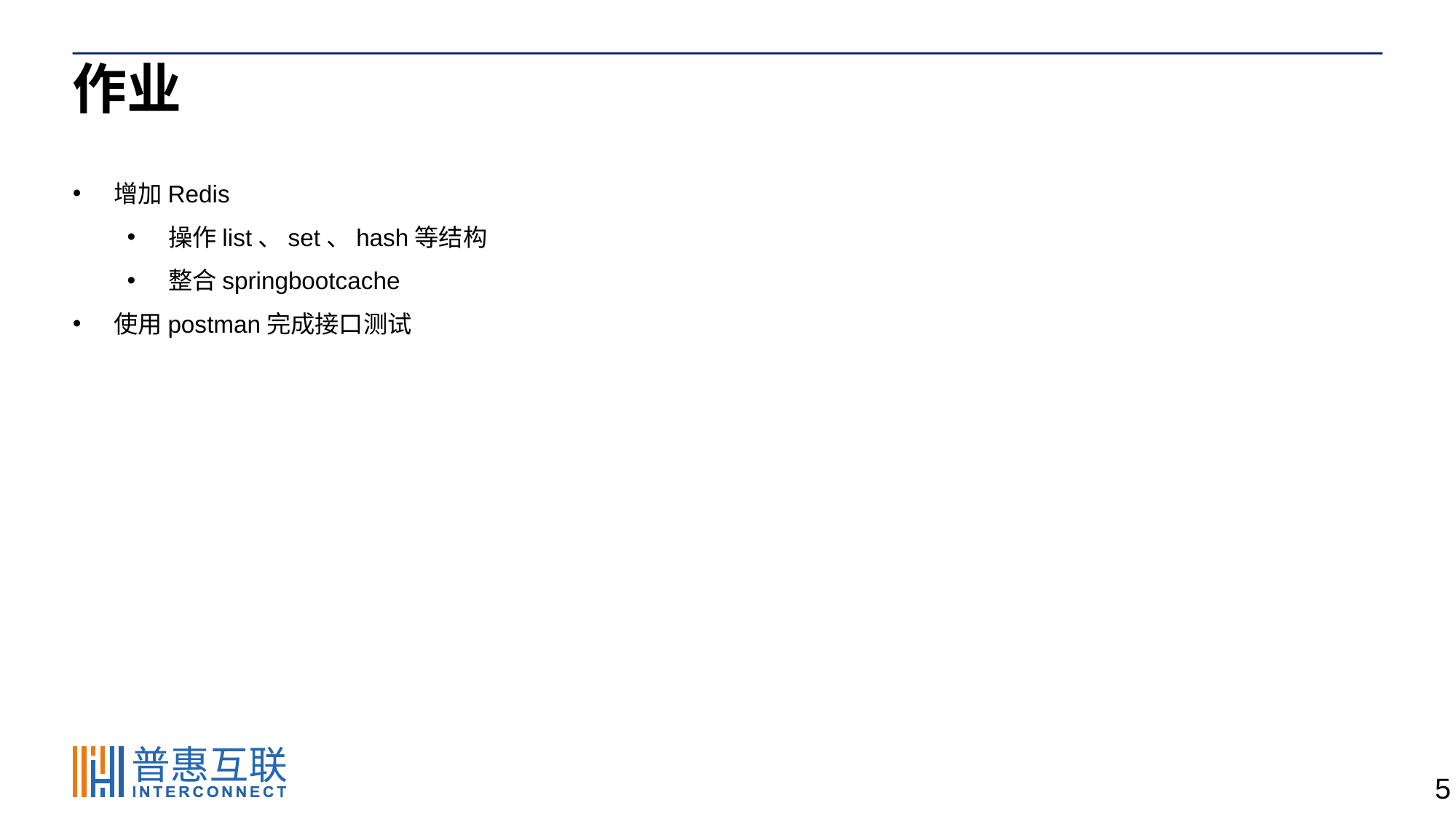

# 作业
增加Redis
操作list、set、hash等结构
整合springbootcache
使用postman完成接口测试
5